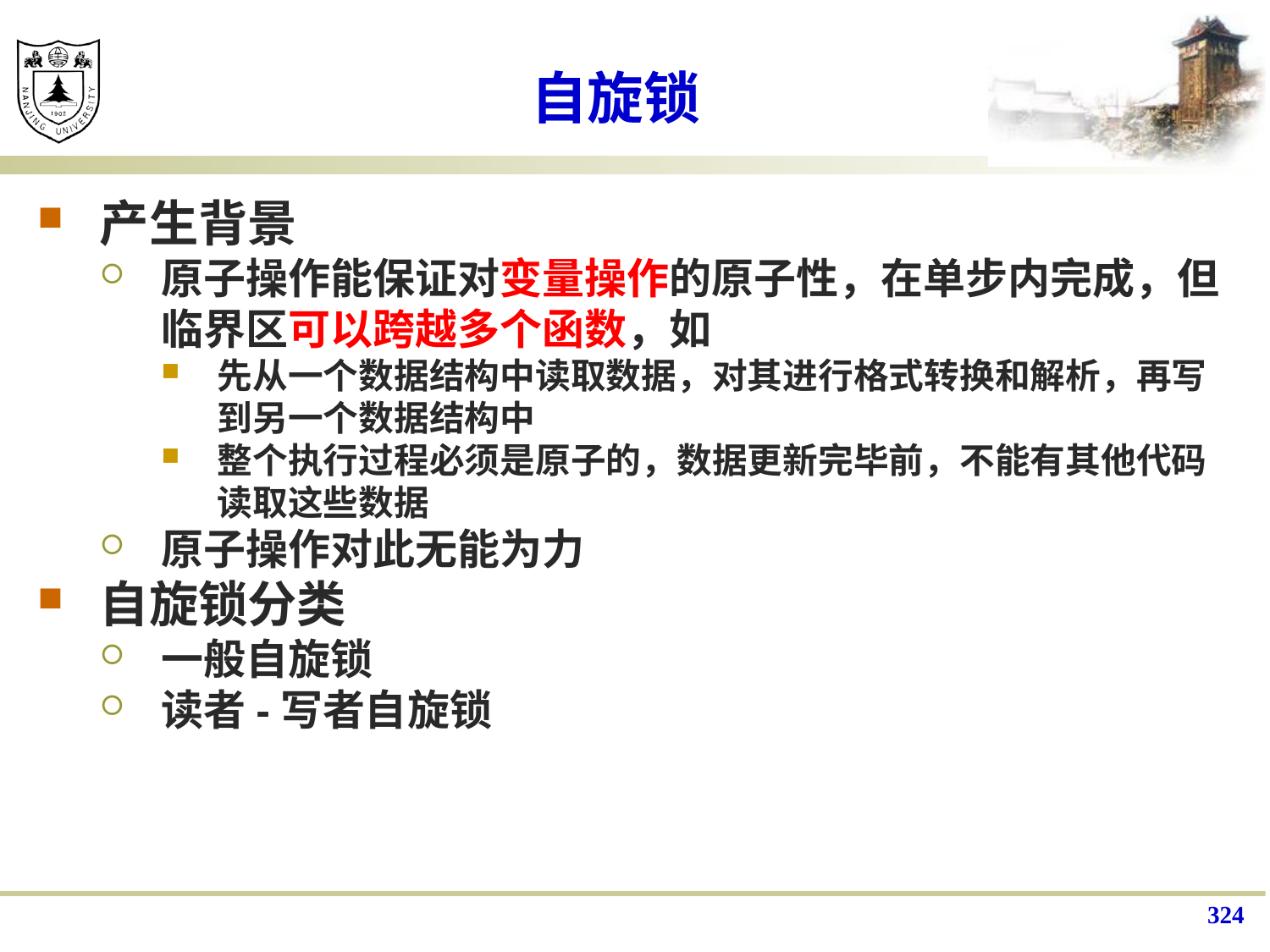

# 自旋锁
产生背景
原子操作能保证对变量操作的原子性，在单步内完成，但临界区可以跨越多个函数，如
先从一个数据结构中读取数据，对其进行格式转换和解析，再写到另一个数据结构中
整个执行过程必须是原子的，数据更新完毕前，不能有其他代码读取这些数据
原子操作对此无能为力
自旋锁分类
一般自旋锁
读者-写者自旋锁
324